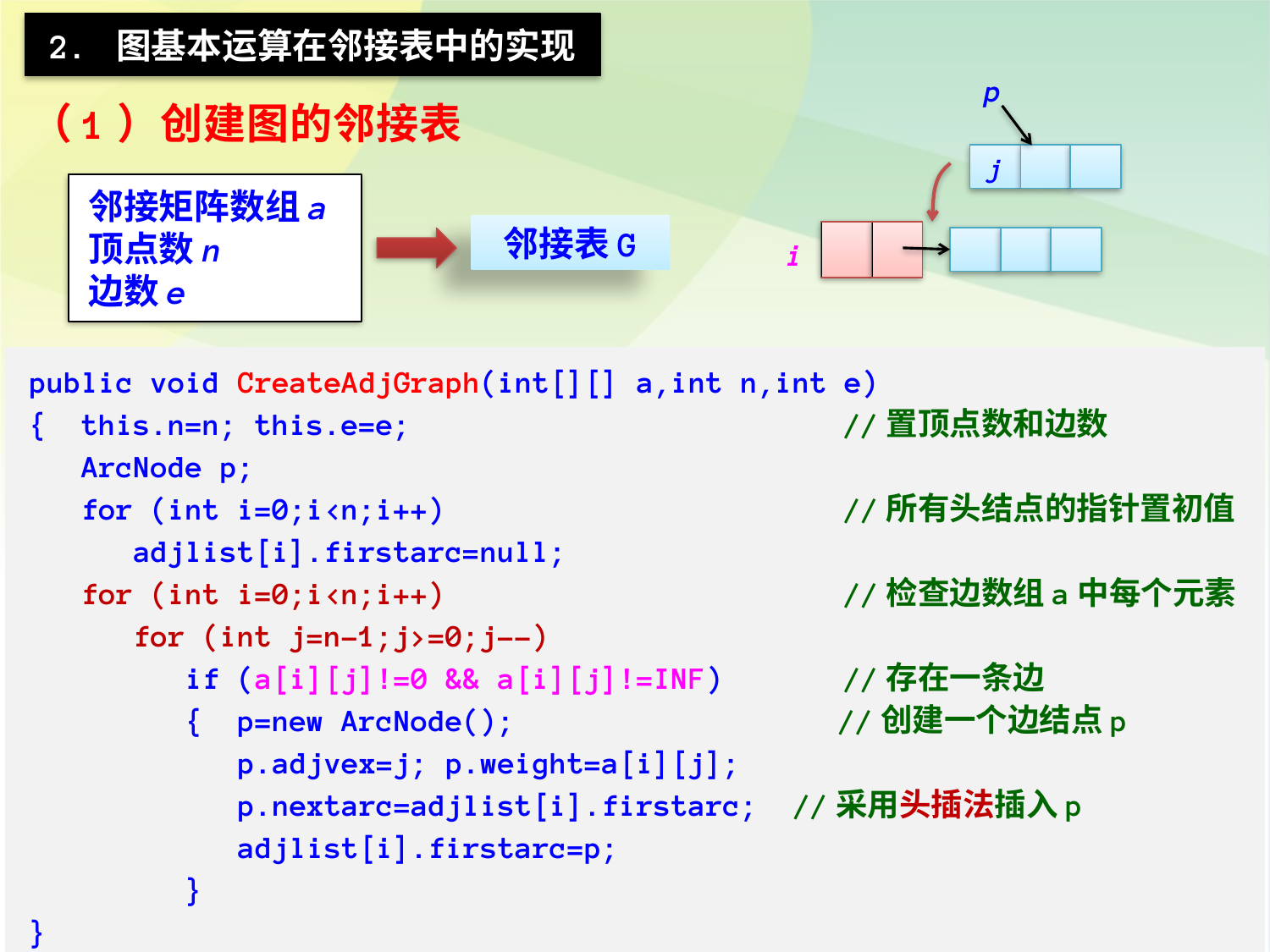

2. 图基本运算在邻接表中的实现
p
j

（1）创建图的邻接表

邻接矩阵数组a
顶点数n
边数e
邻接表G

i

public void CreateAdjGraph(int[][] a,int n,int e)
{  this.n=n; this.e=e;			   //置顶点数和边数
   ArcNode p;
   for (int i=0;i<n;i++)			   //所有头结点的指针置初值
      adjlist[i].firstarc=null;
   for (int i=0;i<n;i++)			   //检查边数组a中每个元素
      for (int j=n-1;j>=0;j--)
         if (a[i][j]!=0 && a[i][j]!=INF)	   //存在一条边
         {  p=new ArcNode();		          //创建一个边结点p
            p.adjvex=j; p.weight=a[i][j];
            p.nextarc=adjlist[i].firstarc;  //采用头插法插入p
            adjlist[i].firstarc=p;
         }
}